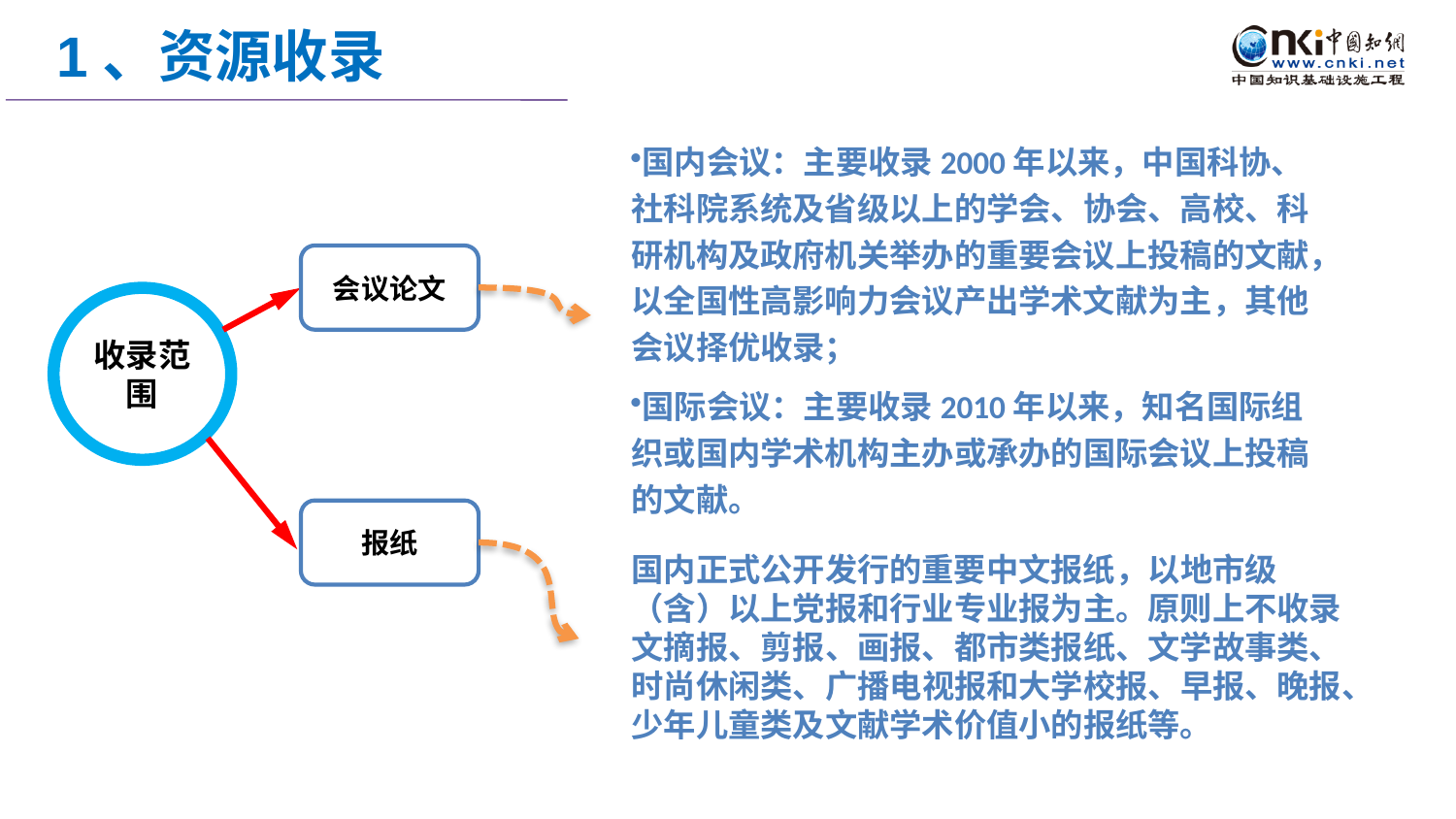

1、资源收录
国内会议：主要收录2000年以来，中国科协、社科院系统及省级以上的学会、协会、高校、科研机构及政府机关举办的重要会议上投稿的文献，以全国性高影响力会议产出学术文献为主，其他会议择优收录；
国际会议：主要收录2010年以来，知名国际组织或国内学术机构主办或承办的国际会议上投稿的文献。
会议论文

收录范围

报纸
国内正式公开发行的重要中文报纸，以地市级（含）以上党报和行业专业报为主。原则上不收录文摘报、剪报、画报、都市类报纸、文学故事类、 时尚休闲类、广播电视报和大学校报、早报、晚报、少年儿童类及文献学术价值小的报纸等。